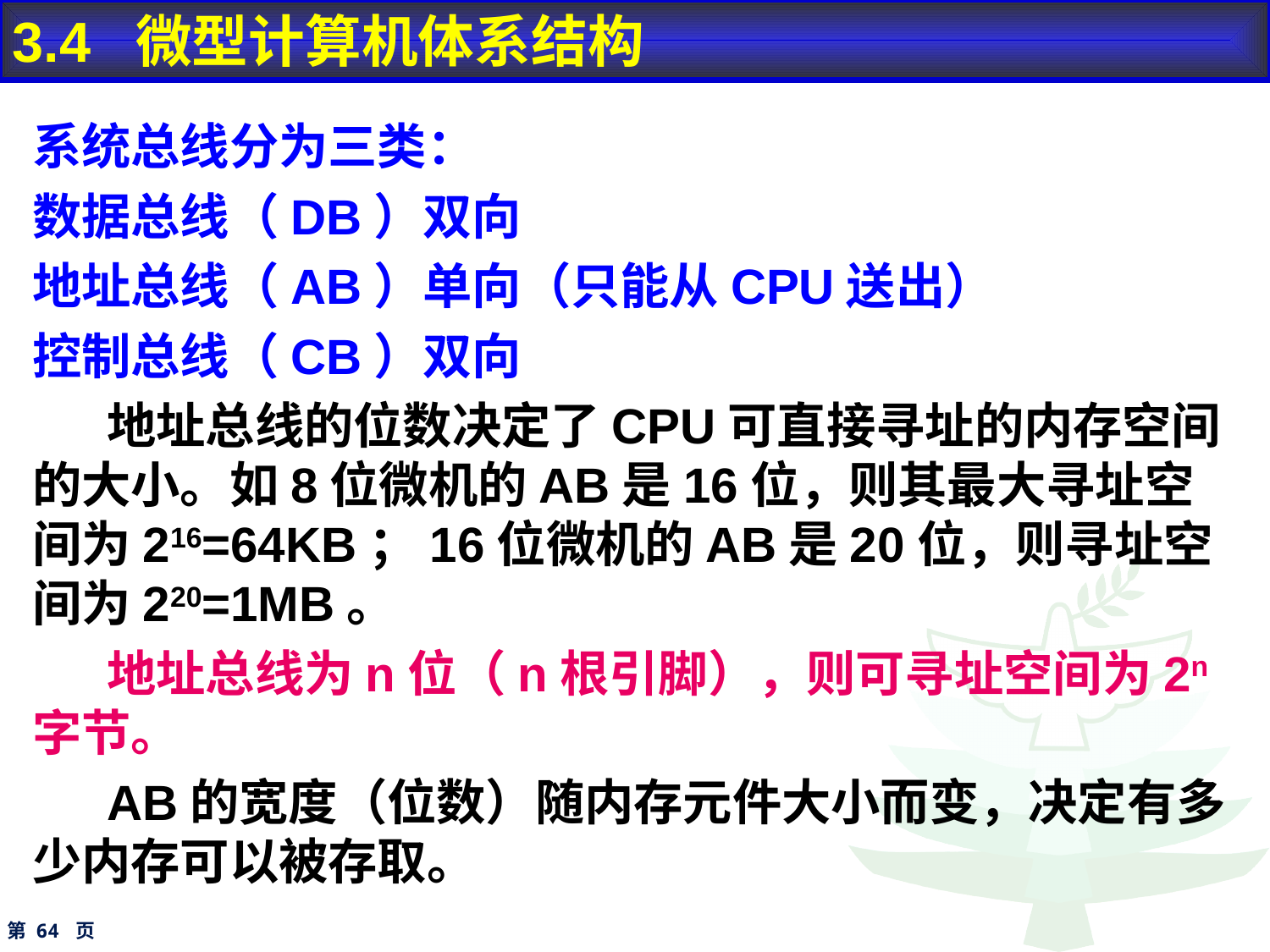

3.4  微型计算机体系结构
系统总线分为三类：
数据总线（DB）双向
地址总线（AB）单向（只能从CPU送出）
控制总线（CB）双向
地址总线的位数决定了CPU可直接寻址的内存空间的大小。如8位微机的AB是16位，则其最大寻址空间为216=64KB；16位微机的AB是20位，则寻址空间为220=1MB。
地址总线为n位（n根引脚），则可寻址空间为2n字节。
AB的宽度（位数）随内存元件大小而变，决定有多少内存可以被存取。